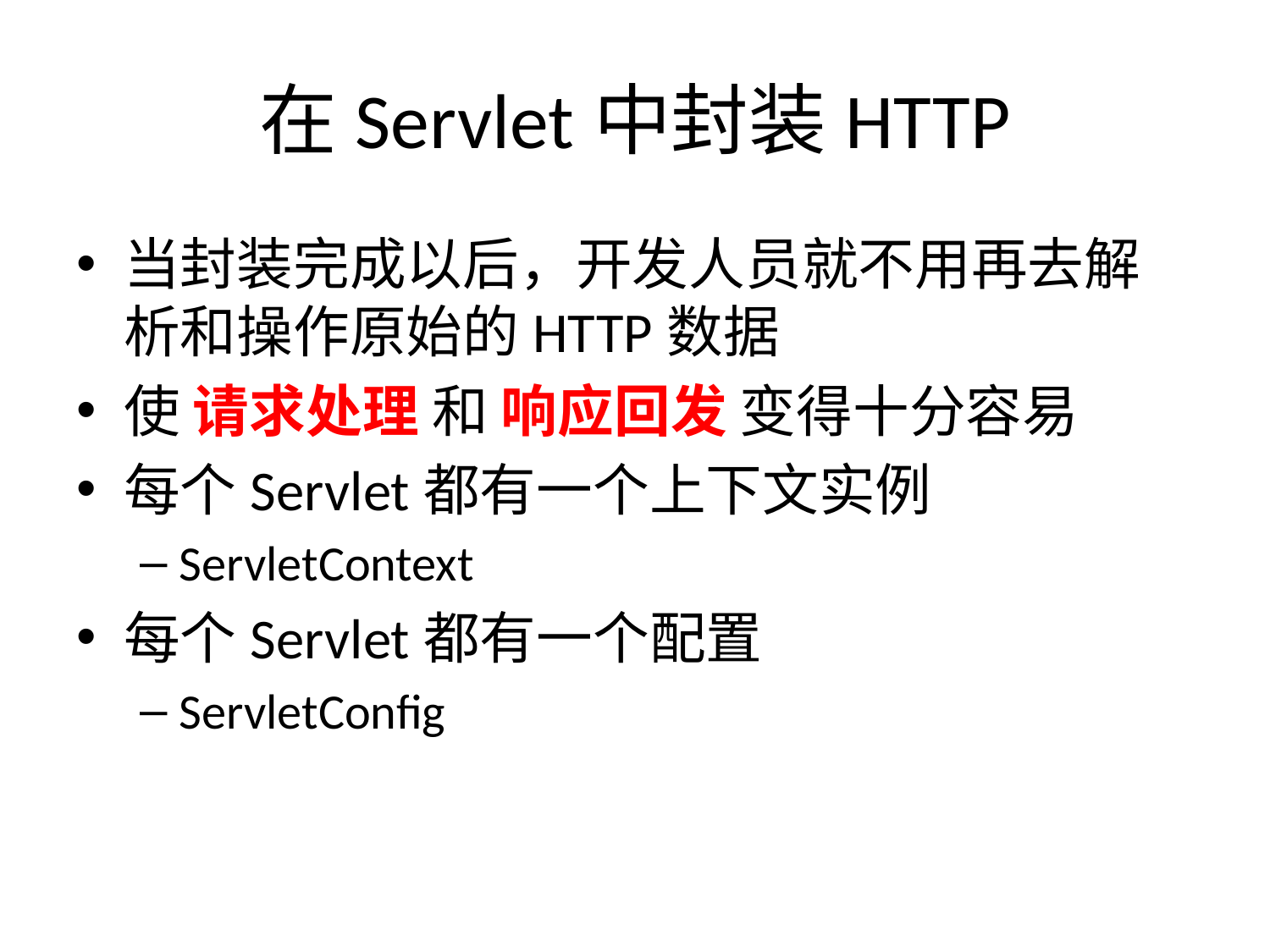

# 在Servlet中封装HTTP
当封装完成以后，开发人员就不用再去解析和操作原始的HTTP数据
使 请求处理 和 响应回发 变得十分容易
每个Servlet都有一个上下文实例
ServletContext
每个Servlet都有一个配置
ServletConfig